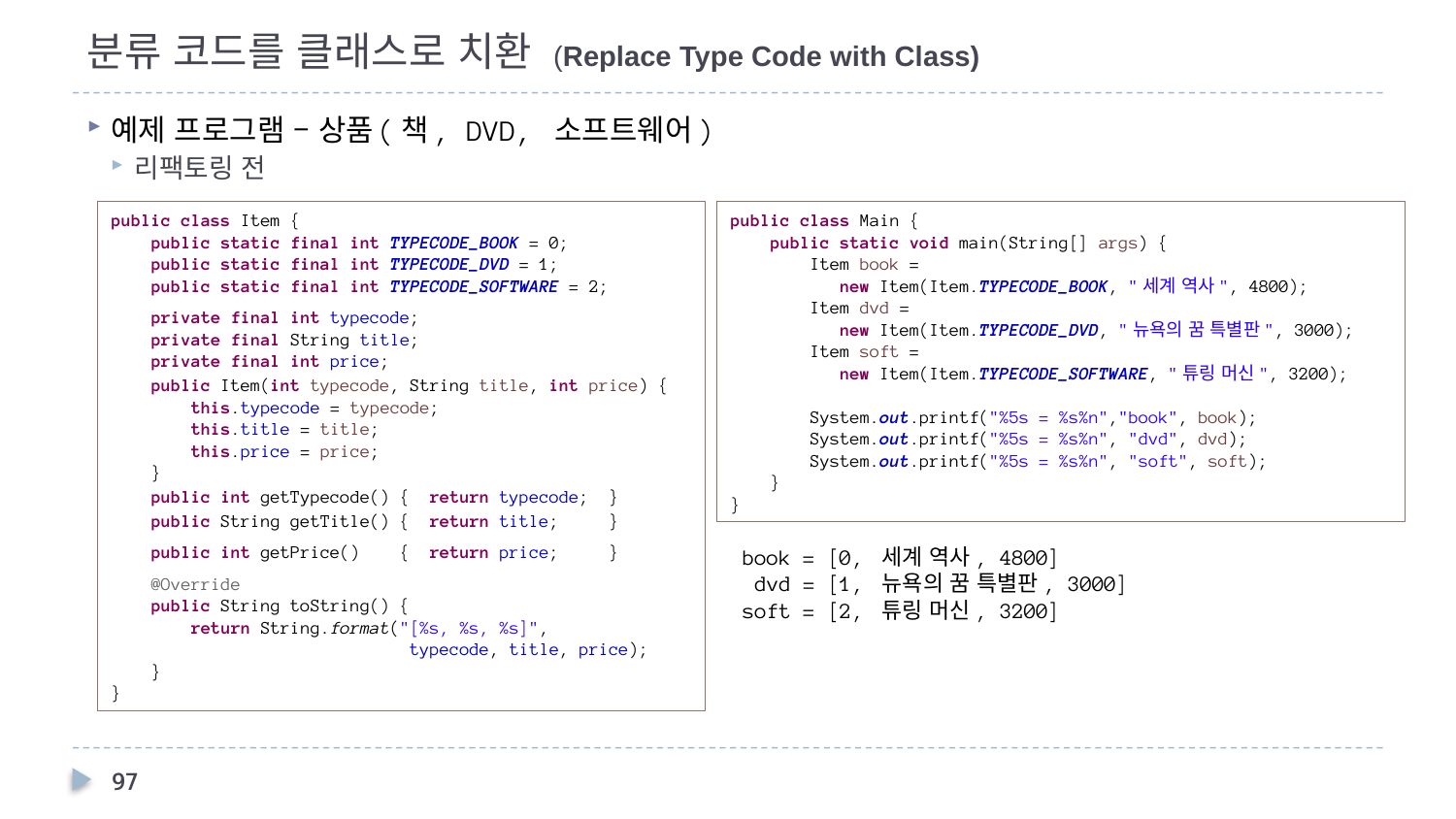

# 분류 코드를 클래스로 치환 (Replace Type Code with Class)
예제 프로그램 – 상품(책, DVD, 소프트웨어)
리팩토링 전
public class Item {
    public static final int TYPECODE_BOOK = 0;
    public static final int TYPECODE_DVD = 1;
    public static final int TYPECODE_SOFTWARE = 2;

    private final int typecode;
    private final String title;
    private final int price;

    public Item(int typecode, String title, int price) {
        this.typecode = typecode;
        this.title = title;
        this.price = price;
    }

    public int getTypecode() {  return typecode;  }

    public String getTitle() {  return title;     }

    public int getPrice()    {  return price;     }

    @Override
    public String toString() {
        return String.format("[%s, %s, %s]",
                              typecode, title, price);
    }
}
public class Main {
    public static void main(String[] args) {
        Item book =
           new Item(Item.TYPECODE_BOOK, "세계 역사", 4800);
        Item dvd =
           new Item(Item.TYPECODE_DVD, "뉴욕의 꿈 특별판", 3000);
        Item soft =
           new Item(Item.TYPECODE_SOFTWARE, "튜링 머신", 3200);

        System.out.printf("%5s = %s%n","book", book);
        System.out.printf("%5s = %s%n", "dvd", dvd);
        System.out.printf("%5s = %s%n", "soft", soft);
    }
}
 book = [0, 세계 역사, 4800]
  dvd = [1, 뉴욕의 꿈 특별판, 3000]
 soft = [2, 튜링 머신, 3200]
97